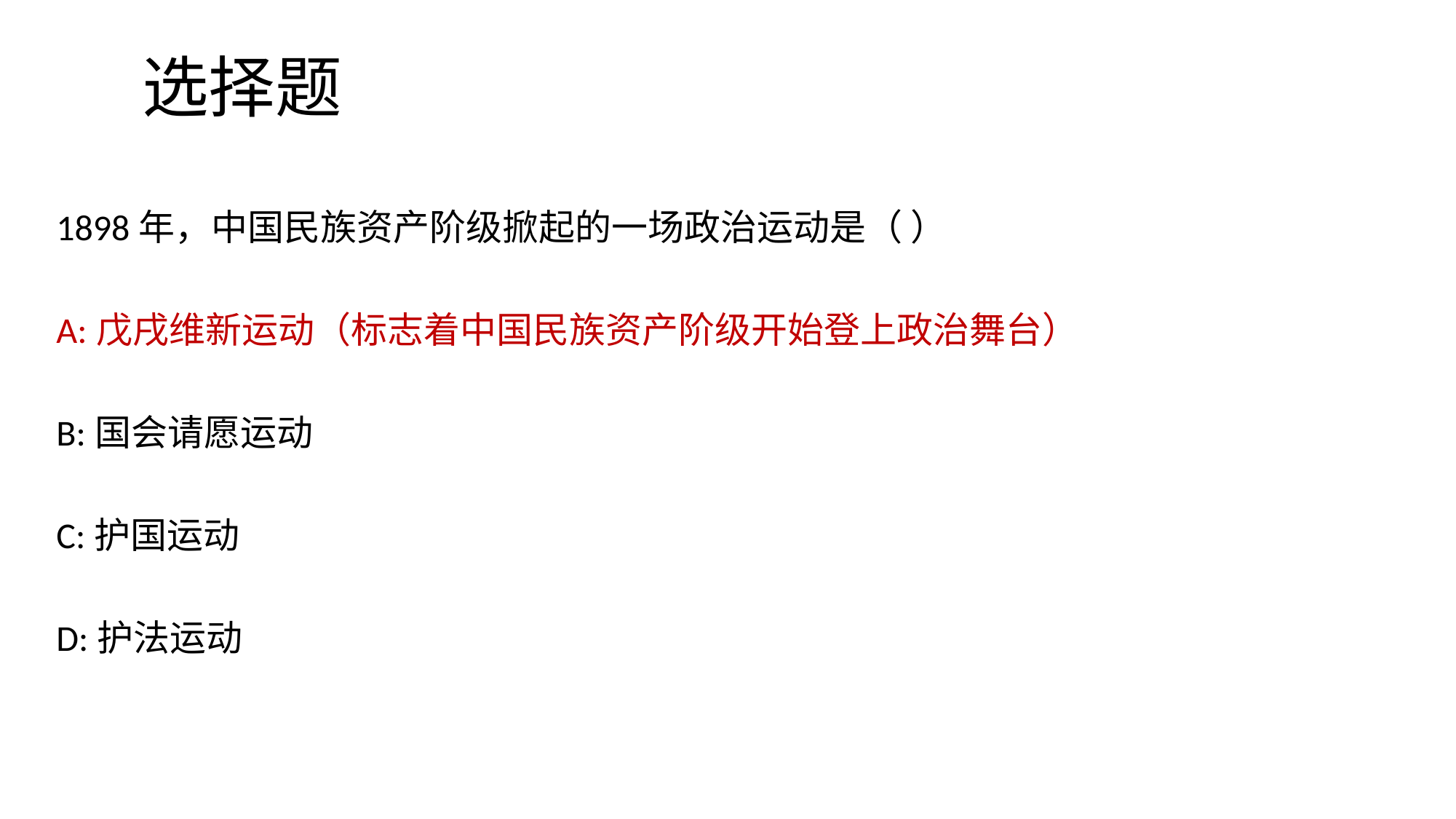

# 选择题
1898年，中国民族资产阶级掀起的一场政治运动是（ ）
A:戊戌维新运动（标志着中国民族资产阶级开始登上政治舞台）
B:国会请愿运动
C:护国运动
D:护法运动